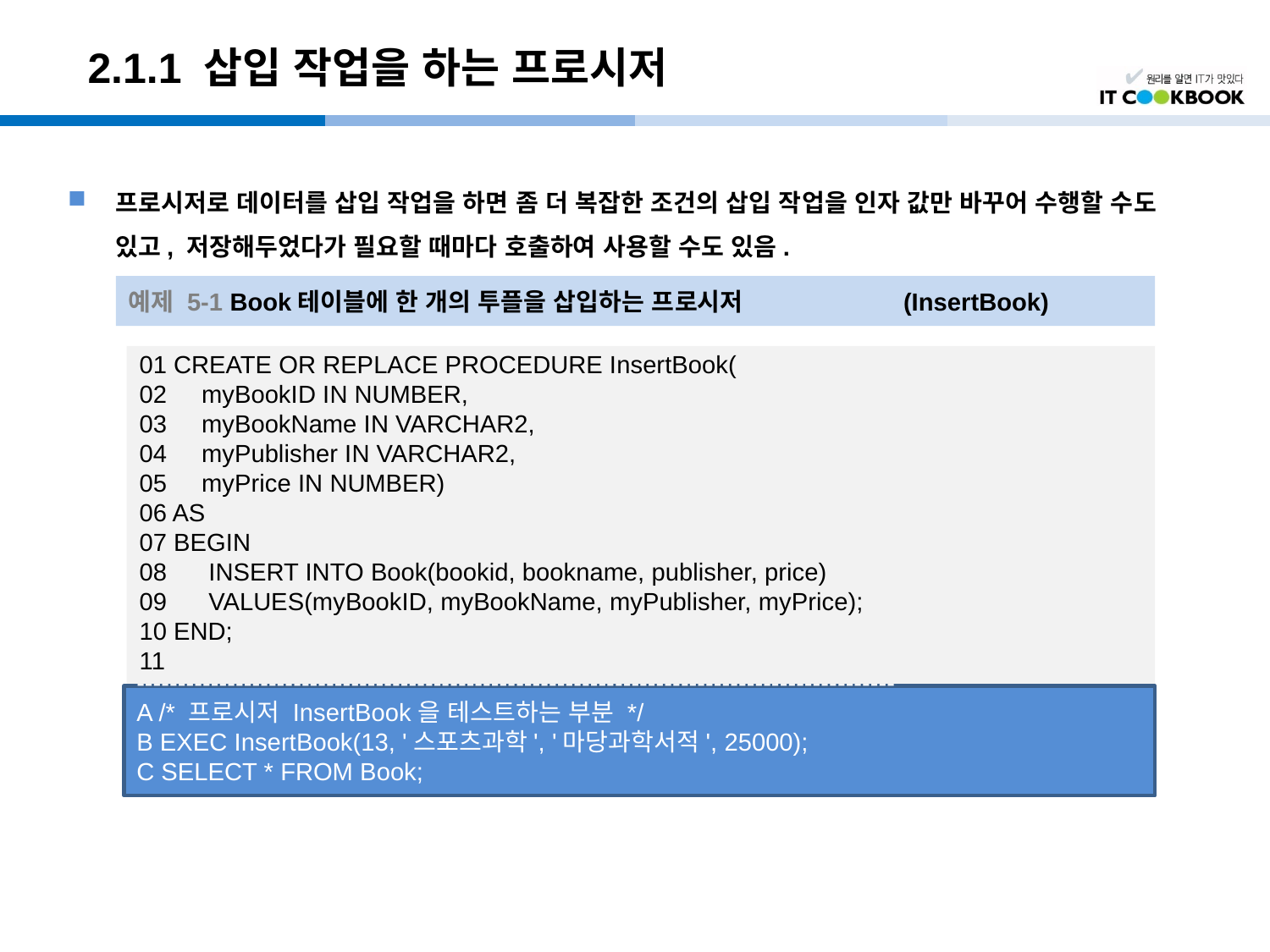

# 2.1.1 삽입 작업을 하는 프로시저
프로시저로 데이터를 삽입 작업을 하면 좀 더 복잡한 조건의 삽입 작업을 인자 값만 바꾸어 수행할 수도 있고, 저장해두었다가 필요할 때마다 호출하여 사용할 수도 있음.

예제 5-1 Book테이블에 한 개의 투플을 삽입하는 프로시저                      (InsertBook)
01 CREATE OR REPLACE PROCEDURE InsertBook(
02     myBookID IN NUMBER,
03     myBookName IN VARCHAR2,
04     myPublisher IN VARCHAR2,
05     myPrice IN NUMBER)
06 AS
07 BEGIN
08      INSERT INTO Book(bookid, bookname, publisher, price)
09      VALUES(myBookID, myBookName, myPublisher, myPrice);
10 END;
11
--------------------------------------------------------------------------------------------
A /* 프로시저 InsertBook을 테스트하는 부분 */
B EXEC InsertBook(13, '스포츠과학', '마당과학서적', 25000);
C SELECT * FROM Book;
--------------------------------------------------------------------------------------------
A /* 프로시저 InsertBook을 테스트하는 부분 */
B EXEC InsertBook(13, '스포츠과학', '마당과학서적', 25000);
C SELECT * FROM Book;